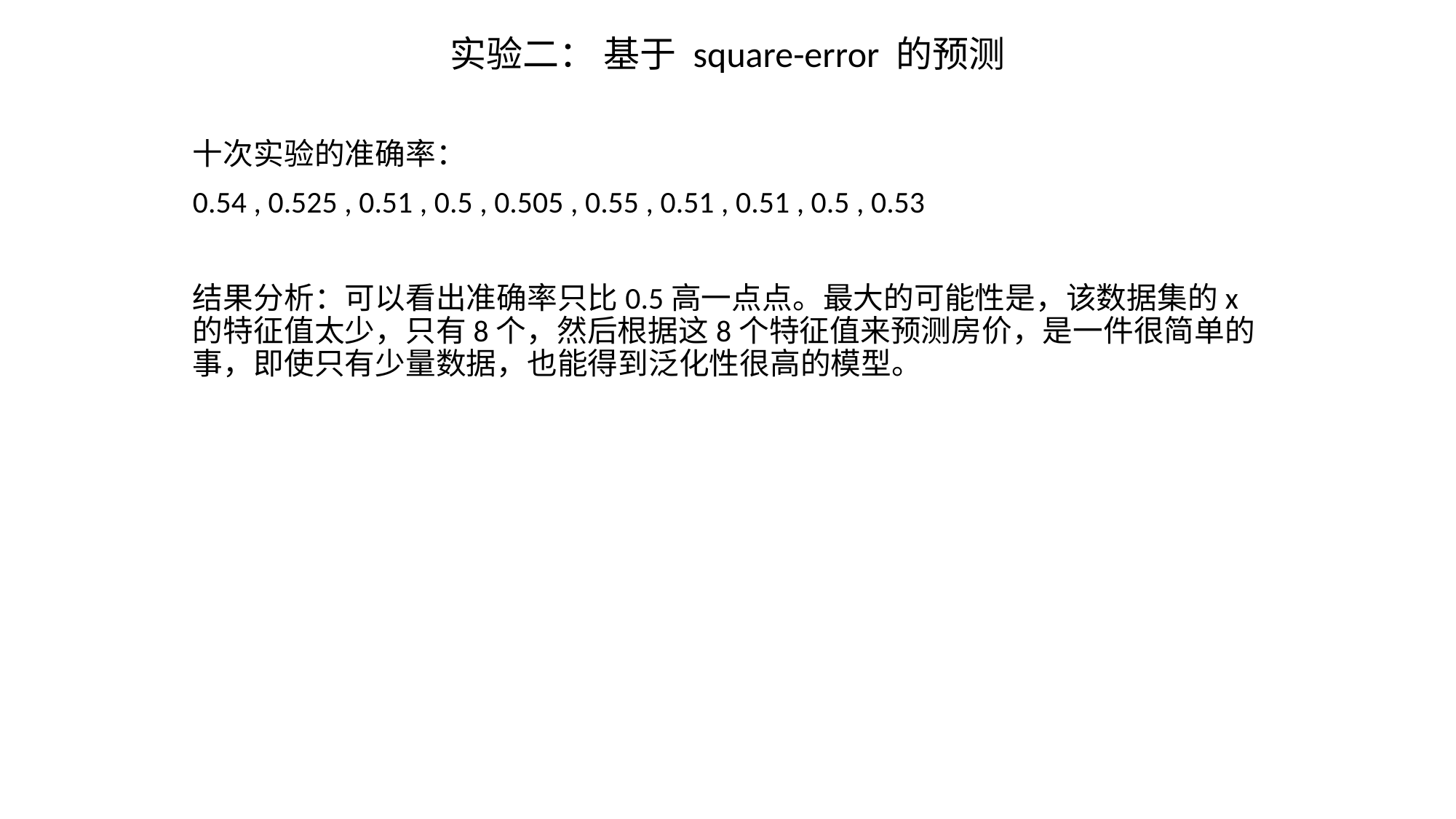

实验二： 基于 square-error 的预测

十次实验的准确率：
0.54 , 0.525 , 0.51 , 0.5 , 0.505 , 0.55 , 0.51 , 0.51 , 0.5 , 0.53

结果分析：可以看出准确率只比0.5高一点点。最大的可能性是，该数据集的x的特征值太少，只有8个，然后根据这8个特征值来预测房价，是一件很简单的事，即使只有少量数据，也能得到泛化性很高的模型。